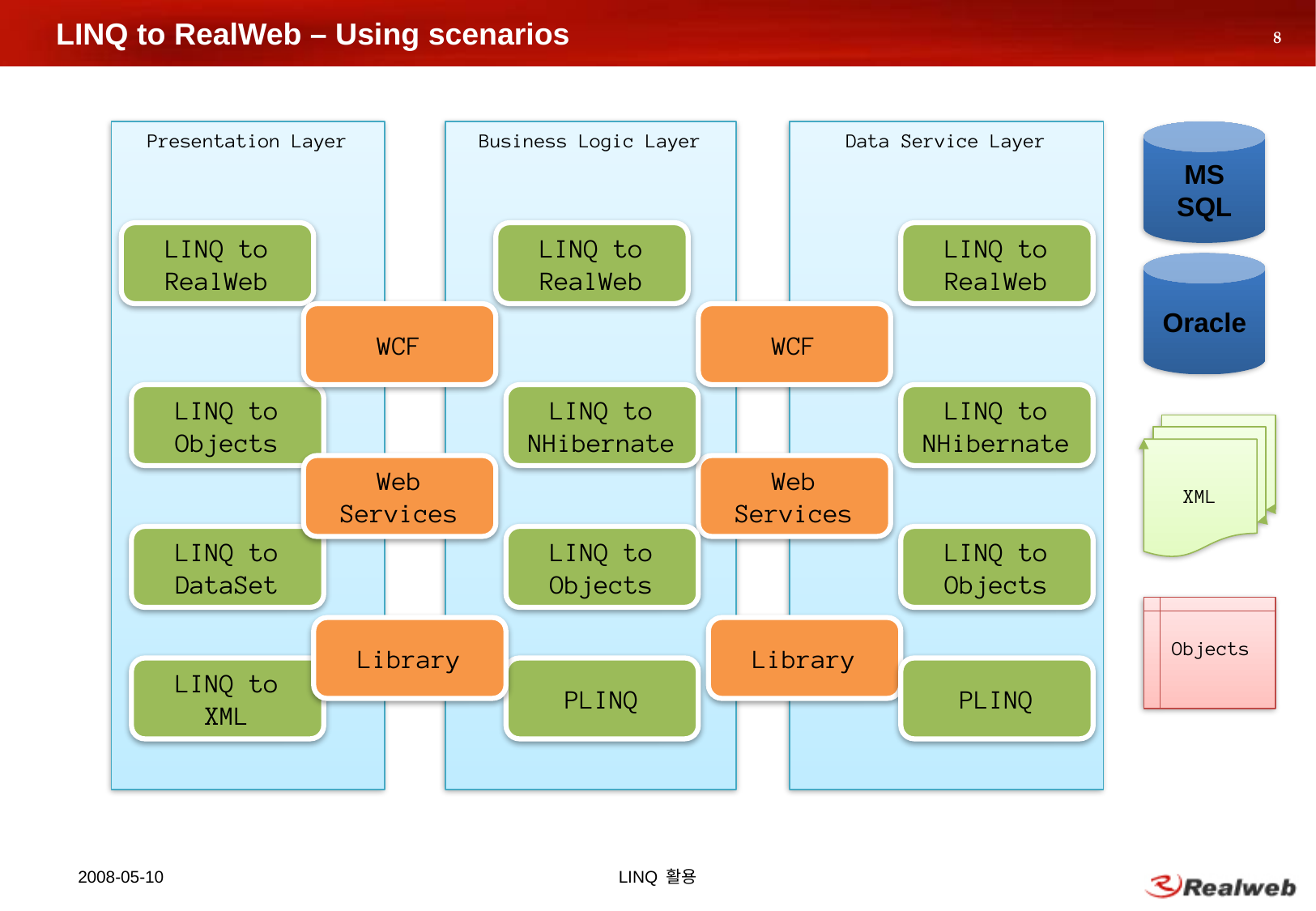

# LINQ to RealWeb – Using scenarios
8
Presentation Layer
Business Logic Layer
Data Service Layer
MS SQL
LINQ to RealWeb
LINQ to RealWeb
LINQ to RealWeb
Oracle
WCF
WCF
LINQ to Objects
LINQ to NHibernate
LINQ to NHibernate
XML
Web Services
Web Services
LINQ to DataSet
LINQ to Objects
LINQ to Objects
Objects

Library
Library
LINQ to XML
PLINQ
PLINQ
2008-05-10
LINQ 활용